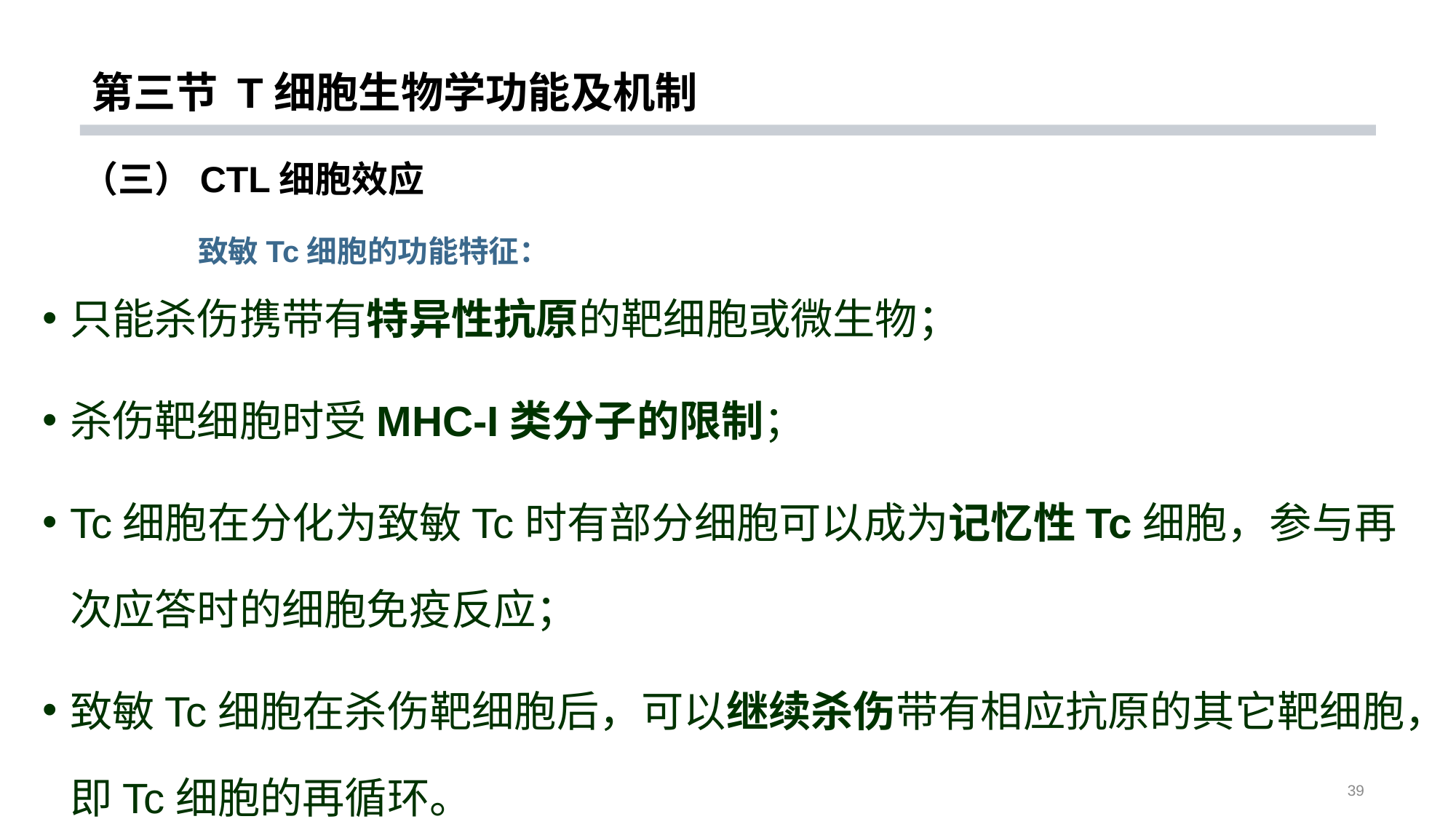

# 第三节 T细胞生物学功能及机制
（三）CTL细胞效应
致敏Tc细胞的功能特征：
只能杀伤携带有特异性抗原的靶细胞或微生物；
杀伤靶细胞时受MHC-I类分子的限制；
Tc细胞在分化为致敏Tc时有部分细胞可以成为记忆性Tc细胞，参与再次应答时的细胞免疫反应；
致敏Tc细胞在杀伤靶细胞后，可以继续杀伤带有相应抗原的其它靶细胞，即Tc细胞的再循环。
39